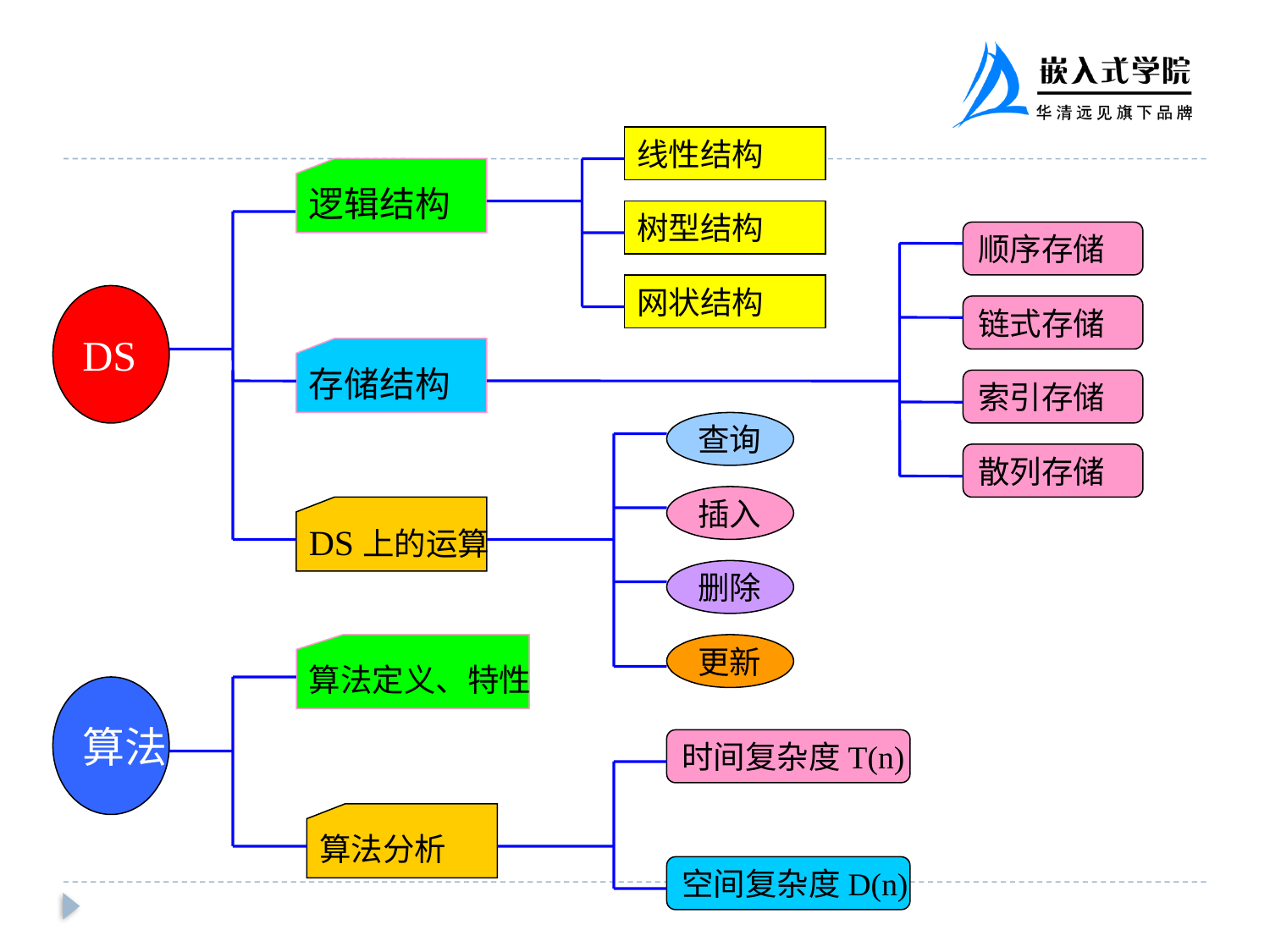

线性结构
逻辑结构

树型结构

网状结构

顺序存储

链式存储

存储结构

索引存储

散列存储

DS

查询

插入
DS上的运算

删除

更新

算法定义、特性
算法

算法分析

时间复杂度T(n)

空间复杂度D(n)

40